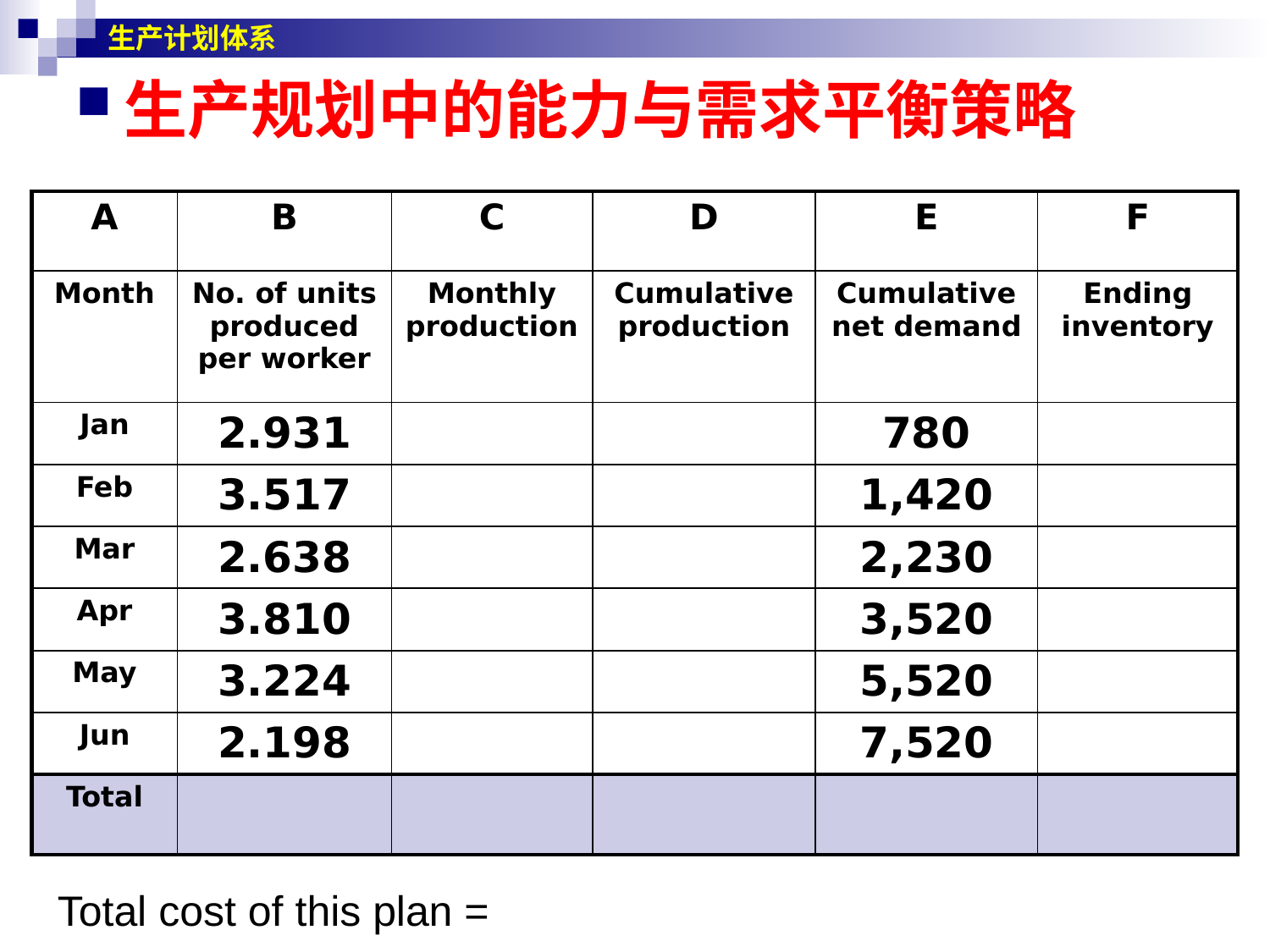

生产计划体系
生产规划中的能力与需求平衡策略
| A | B | C | D | E | F |
| --- | --- | --- | --- | --- | --- |
| Month | No. of units produced per worker | Monthly production | Cumulative production | Cumulative net demand | Ending inventory |
| Jan | 2.931 |  |  | 780 |  |
| Feb | 3.517 |  |  | 1,420 |  |
| Mar | 2.638 |  |  | 2,230 |  |
| Apr | 3.810 |  |  | 3,520 |  |
| May | 3.224 |  |  | 5,520 |  |
| Jun | 2.198 |  |  | 7,520 |  |
| Total |  |  |  |  |  |
Total cost of this plan =